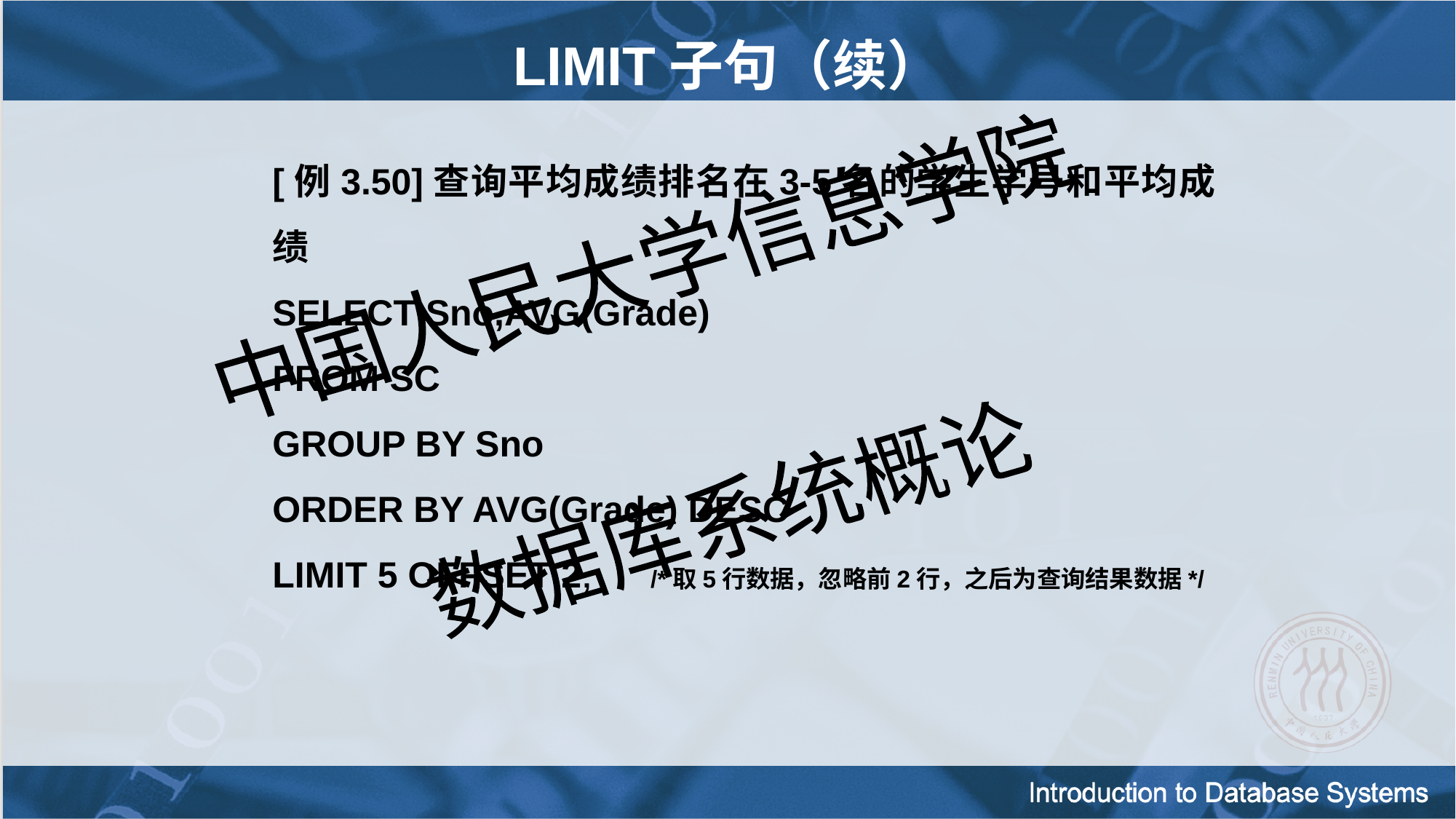

LIMIT子句（续）
[例3.50]查询平均成绩排名在3-5名的学生学号和平均成绩
SELECT Sno,AVG(Grade)
FROM SC
GROUP BY Sno
ORDER BY AVG(Grade) DESC
LIMIT 5 OFFSET 2;       /*取5行数据，忽略前2行，之后为查询结果数据*/